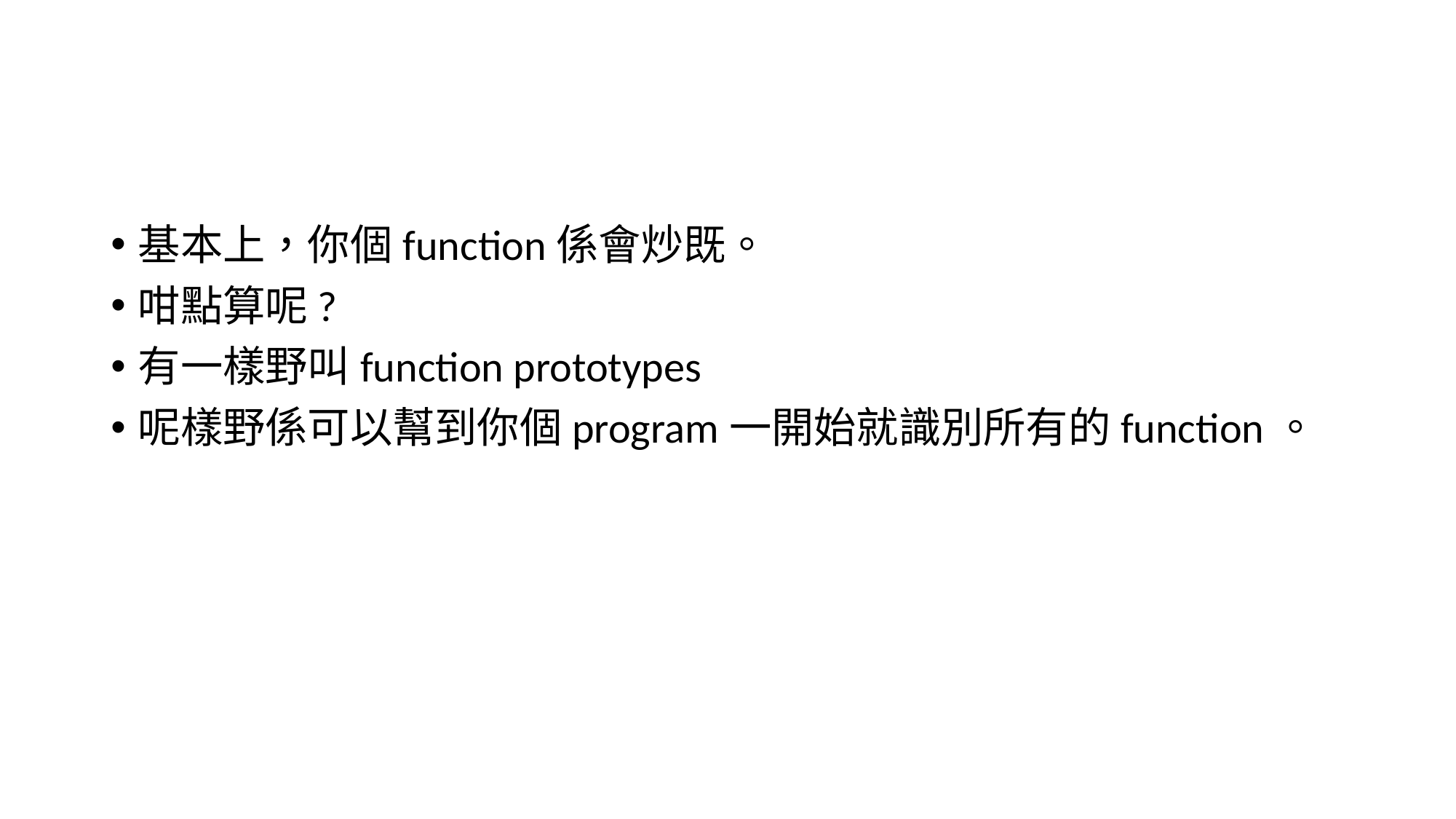

#
基本上，你個function係會炒既。
咁點算呢?
有一樣野叫function prototypes
呢樣野係可以幫到你個program一開始就識別所有的function。